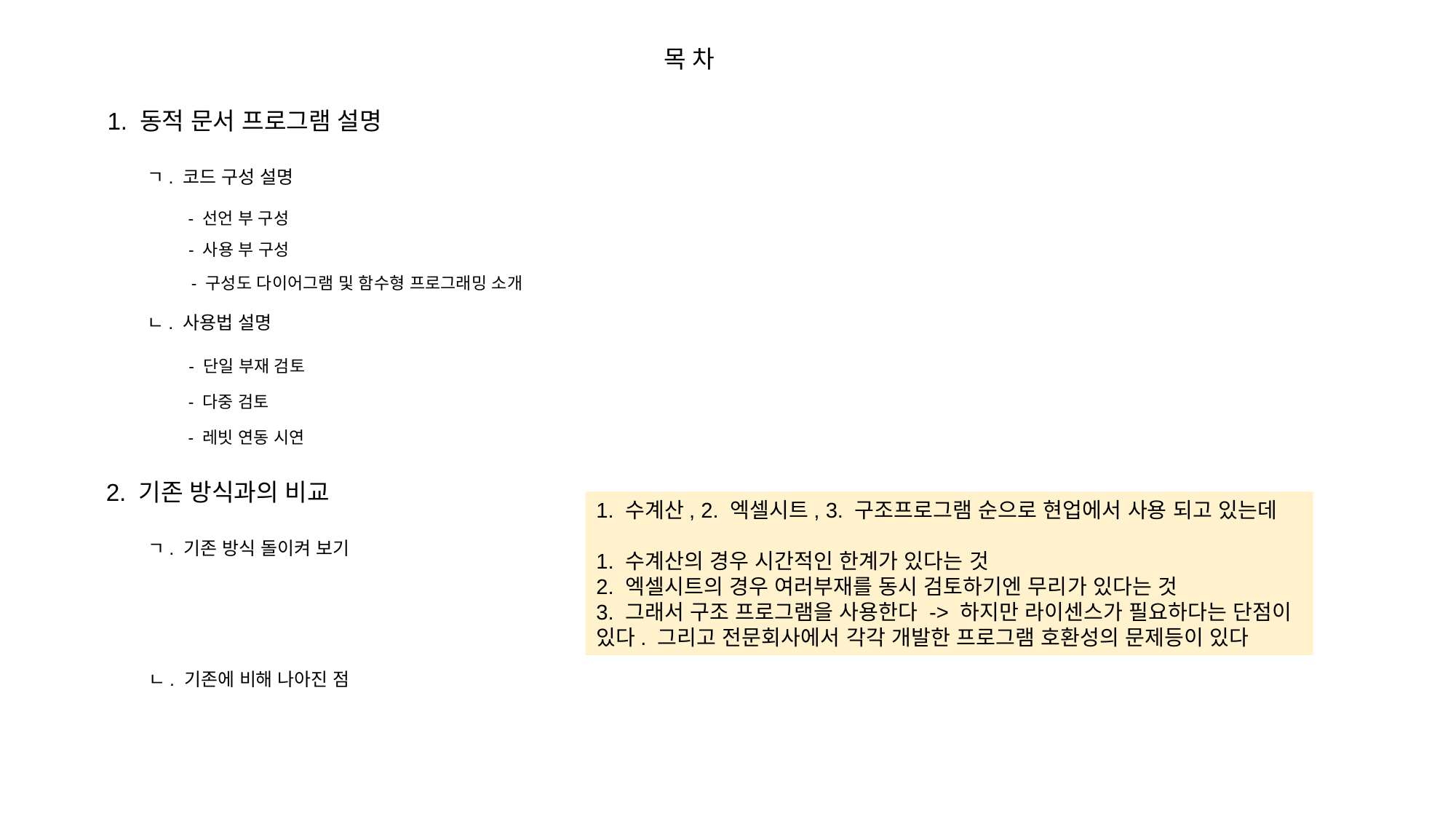

목 차
1. 동적 문서 프로그램 설명
ㄱ. 코드 구성 설명
- 선언 부 구성
- 사용 부 구성
- 구성도 다이어그램 및 함수형 프로그래밍 소개
ㄴ. 사용법 설명
- 단일 부재 검토
- 다중 검토
- 레빗 연동 시연
2. 기존 방식과의 비교
1. 수계산, 2. 엑셀시트, 3. 구조프로그램 순으로 현업에서 사용 되고 있는데

1. 수계산의 경우 시간적인 한계가 있다는 것
2. 엑셀시트의 경우 여러부재를 동시 검토하기엔 무리가 있다는 것
3. 그래서 구조 프로그램을 사용한다 -> 하지만 라이센스가 필요하다는 단점이 있다. 그리고 전문회사에서 각각 개발한 프로그램 호환성의 문제등이 있다
ㄱ. 기존 방식 돌이켜 보기
ㄴ. 기존에 비해 나아진 점